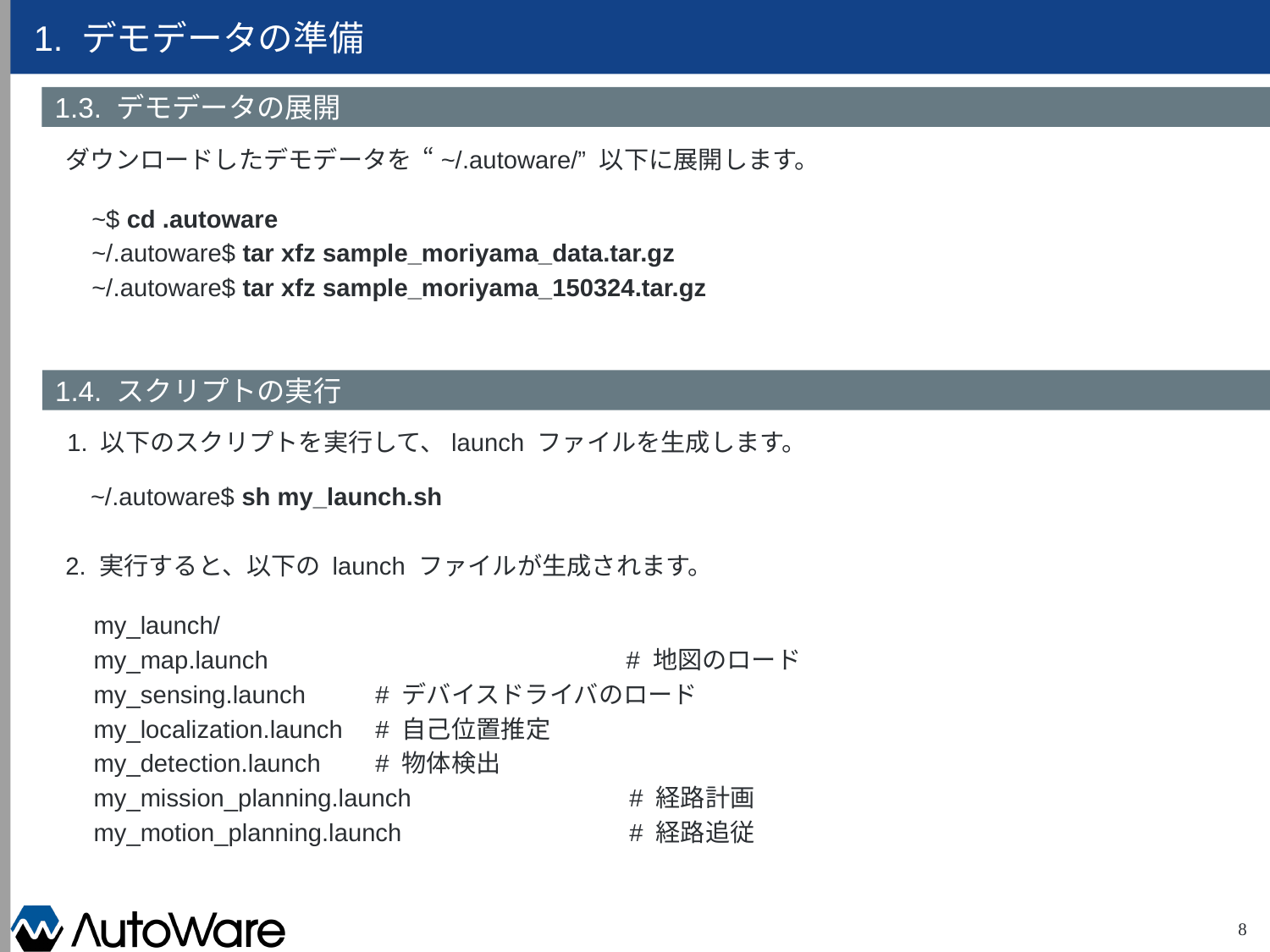

# 1. デモデータの準備
1.3. デモデータの展開
ダウンロードしたデモデータを  “~/.autoware/” 以下に展開します。

~$ cd .autoware
~/.autoware$ tar xfz sample_moriyama_data.tar.gz
~/.autoware$ tar xfz sample_moriyama_150324.tar.gz

1.4. スクリプトの実行
1. 以下のスクリプトを実行して、launch ファイルを生成します。

~/.autoware$ sh my_launch.sh

2. 実行すると、以下の launch ファイルが生成されます。

my_launch/
my_map.launch		　　　　　　# 地図のロード
my_sensing.launch	　# デバイスドライバのロード
my_localization.launch	　# 自己位置推定
my_detection.launch	　# 物体検出
my_mission_planning.launch		　# 経路計画
my_motion_planning.launch		　# 経路追従

8